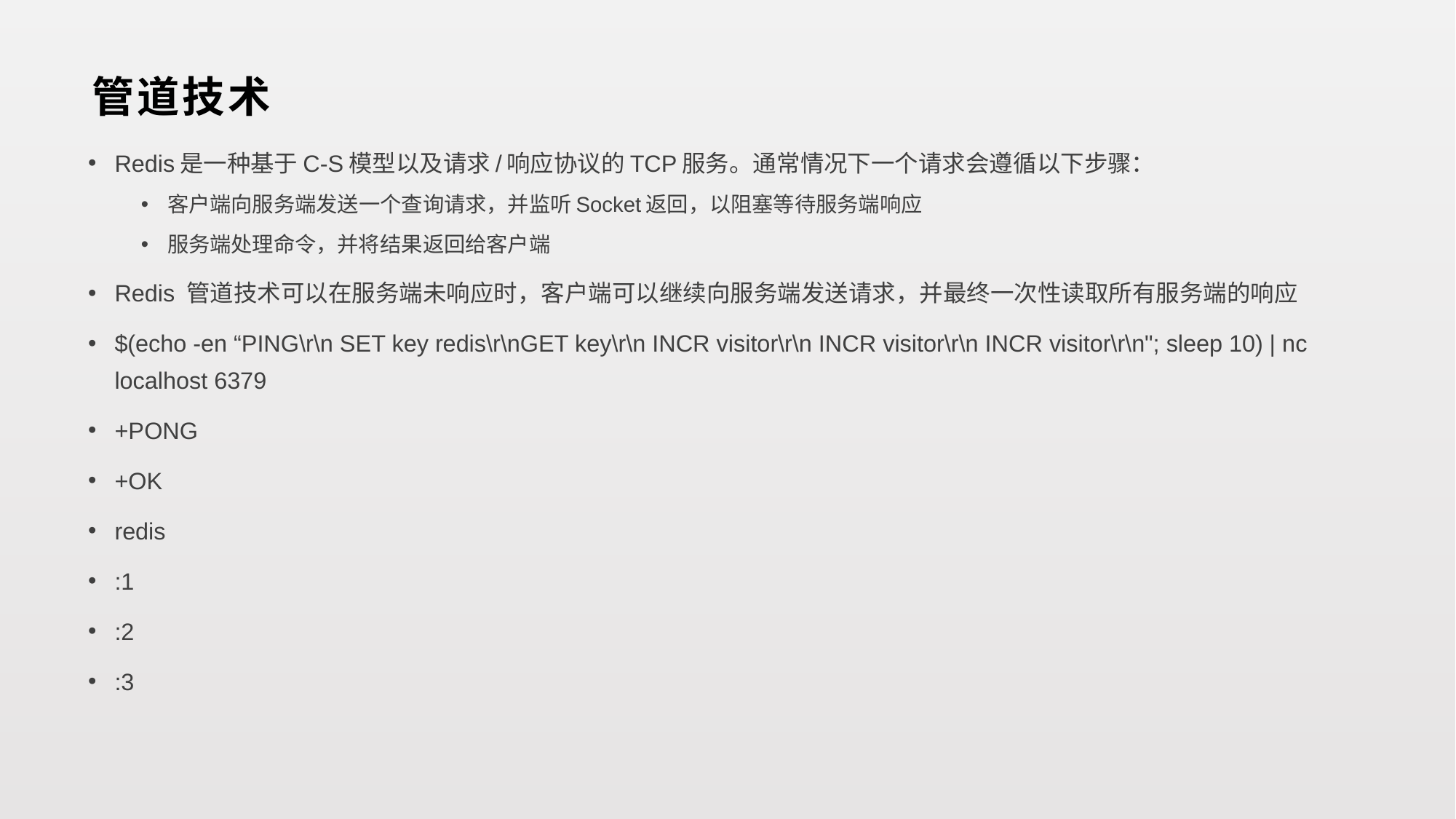

管道技术
Redis是一种基于C-S模型以及请求/响应协议的TCP服务。通常情况下一个请求会遵循以下步骤：
客户端向服务端发送一个查询请求，并监听Socket返回，以阻塞等待服务端响应
服务端处理命令，并将结果返回给客户端
Redis 管道技术可以在服务端未响应时，客户端可以继续向服务端发送请求，并最终一次性读取所有服务端的响应
$(echo -en “PING\r\n SET key redis\r\nGET key\r\n INCR visitor\r\n INCR visitor\r\n INCR visitor\r\n"; sleep 10) | nc localhost 6379
+PONG
+OK
redis
:1
:2
:3